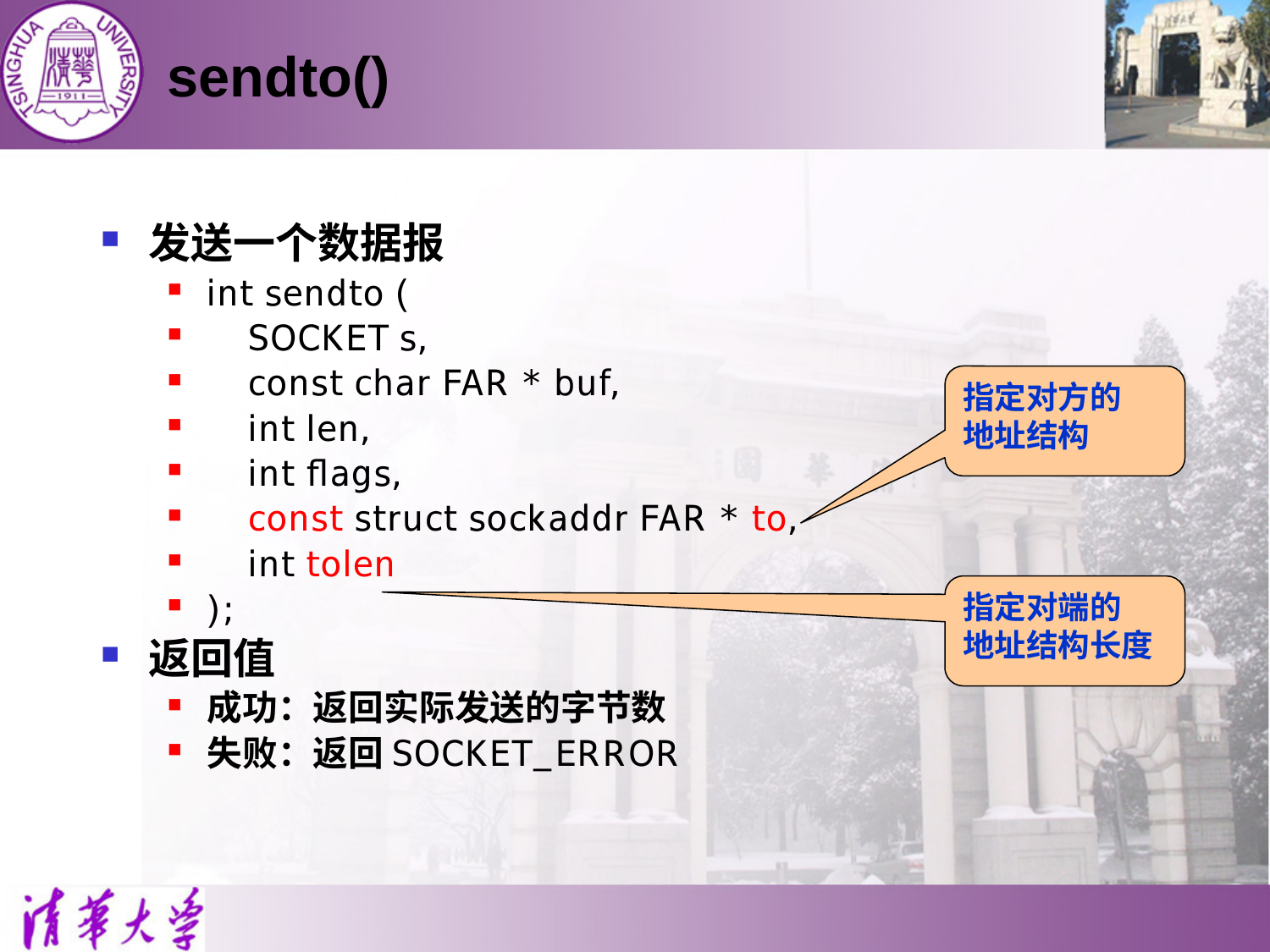

# sendto()
发送一个数据报
int sendto (
    SOCKET s,
    const char FAR * buf,
    int len,
    int flags,
    const struct sockaddr FAR * to,
    int tolen
);
返回值
成功：返回实际发送的字节数
失败：返回SOCKET_ERROR
指定对方的
地址结构
指定对端的
地址结构长度